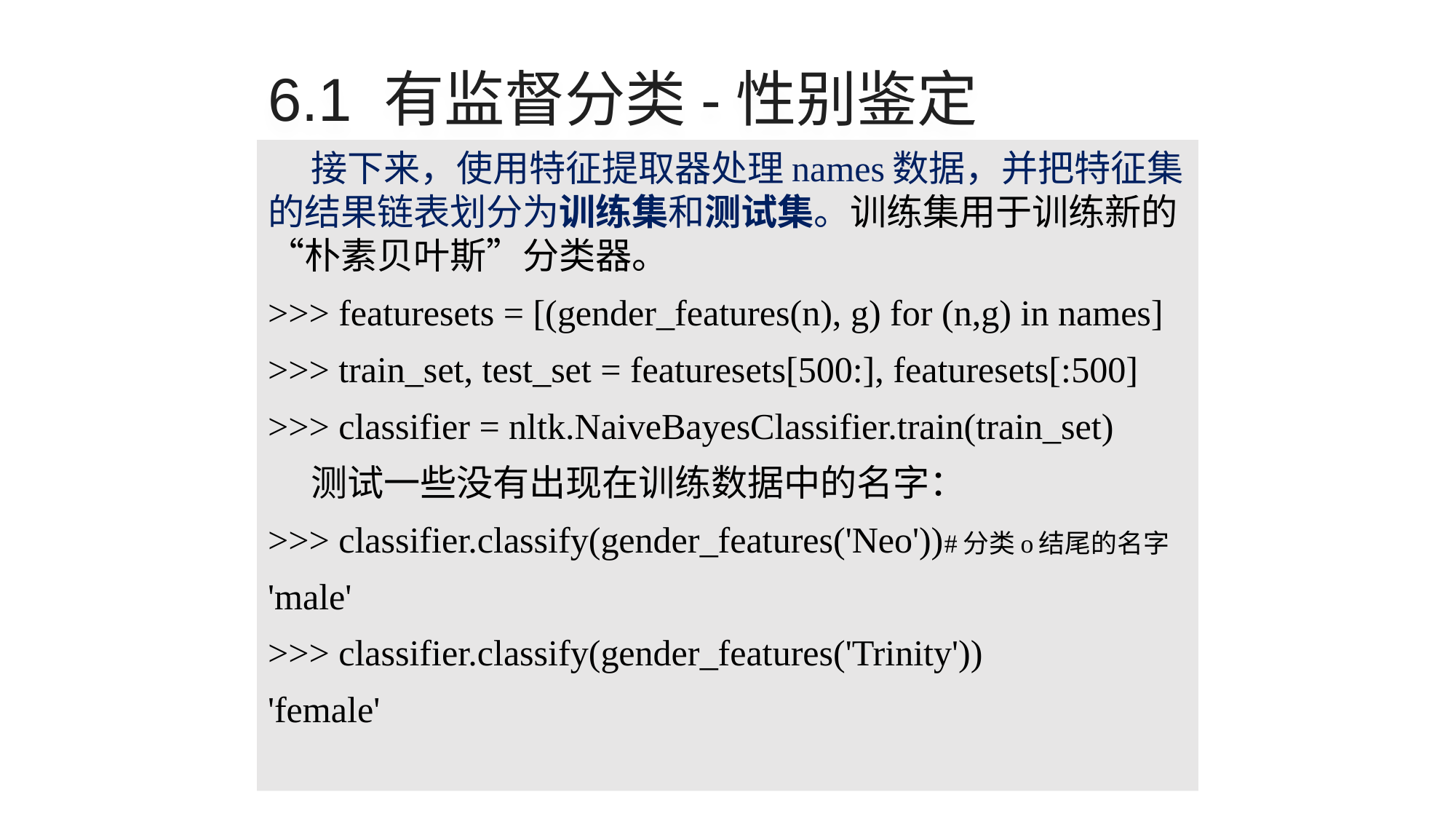

# 6.1 有监督分类-性别鉴定
接下来，使用特征提取器处理names数据，并把特征集的结果链表划分为训练集和测试集。训练集用于训练新的“朴素贝叶斯”分类器。
>>> featuresets = [(gender_features(n), g) for (n,g) in names]
>>> train_set, test_set = featuresets[500:], featuresets[:500]
>>> classifier = nltk.NaiveBayesClassifier.train(train_set)
测试一些没有出现在训练数据中的名字：
>>> classifier.classify(gender_features('Neo'))#分类o结尾的名字
'male'
>>> classifier.classify(gender_features('Trinity'))
'female'